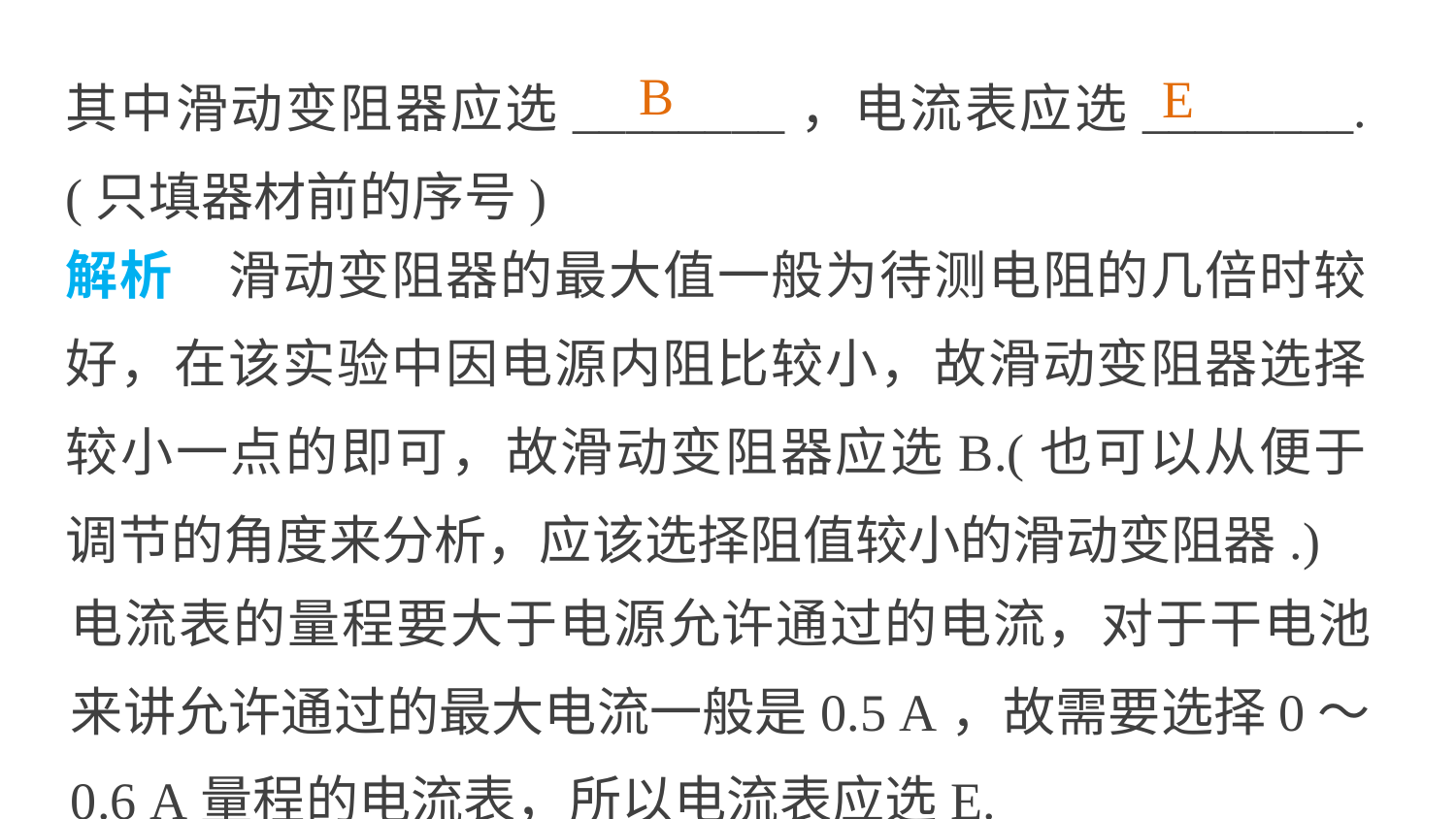

其中滑动变阻器应选________，电流表应选________.(只填器材前的序号)
B
E
解析　滑动变阻器的最大值一般为待测电阻的几倍时较好，在该实验中因电源内阻比较小，故滑动变阻器选择较小一点的即可，故滑动变阻器应选B.(也可以从便于调节的角度来分析，应该选择阻值较小的滑动变阻器.)
电流表的量程要大于电源允许通过的电流，对于干电池来讲允许通过的最大电流一般是0.5 A，故需要选择0～0.6 A量程的电流表，所以电流表应选E.